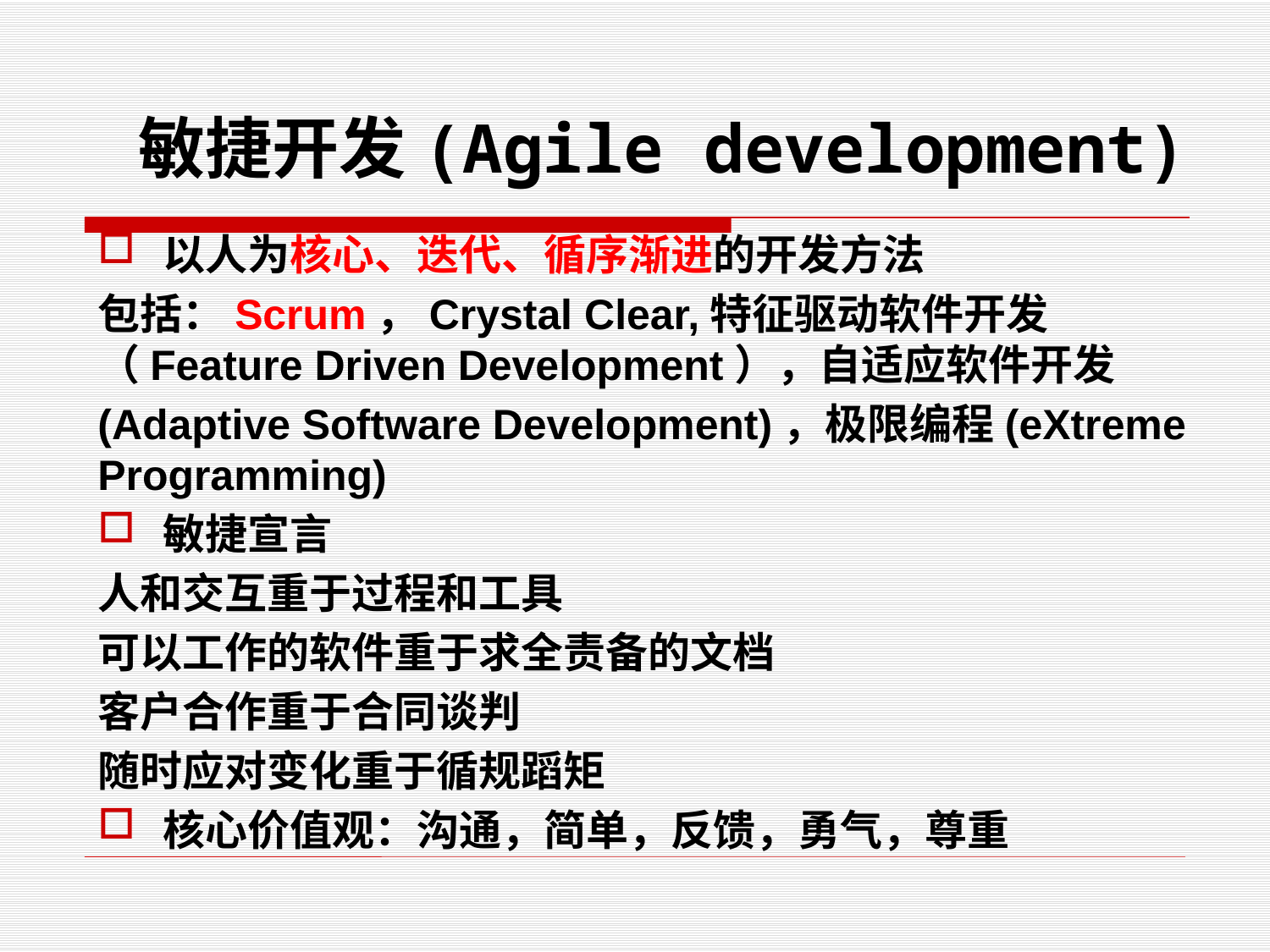

# 敏捷开发(Agile development)
以人为核心、迭代、循序渐进的开发方法
包括：Scrum，Crystal Clear,特征驱动软件开发（Feature Driven Development），自适应软件开发
(Adaptive Software Development)，极限编程(eXtreme Programming)
敏捷宣言
人和交互重于过程和工具
可以工作的软件重于求全责备的文档
客户合作重于合同谈判
随时应对变化重于循规蹈矩
核心价值观：沟通，简单，反馈，勇气，尊重